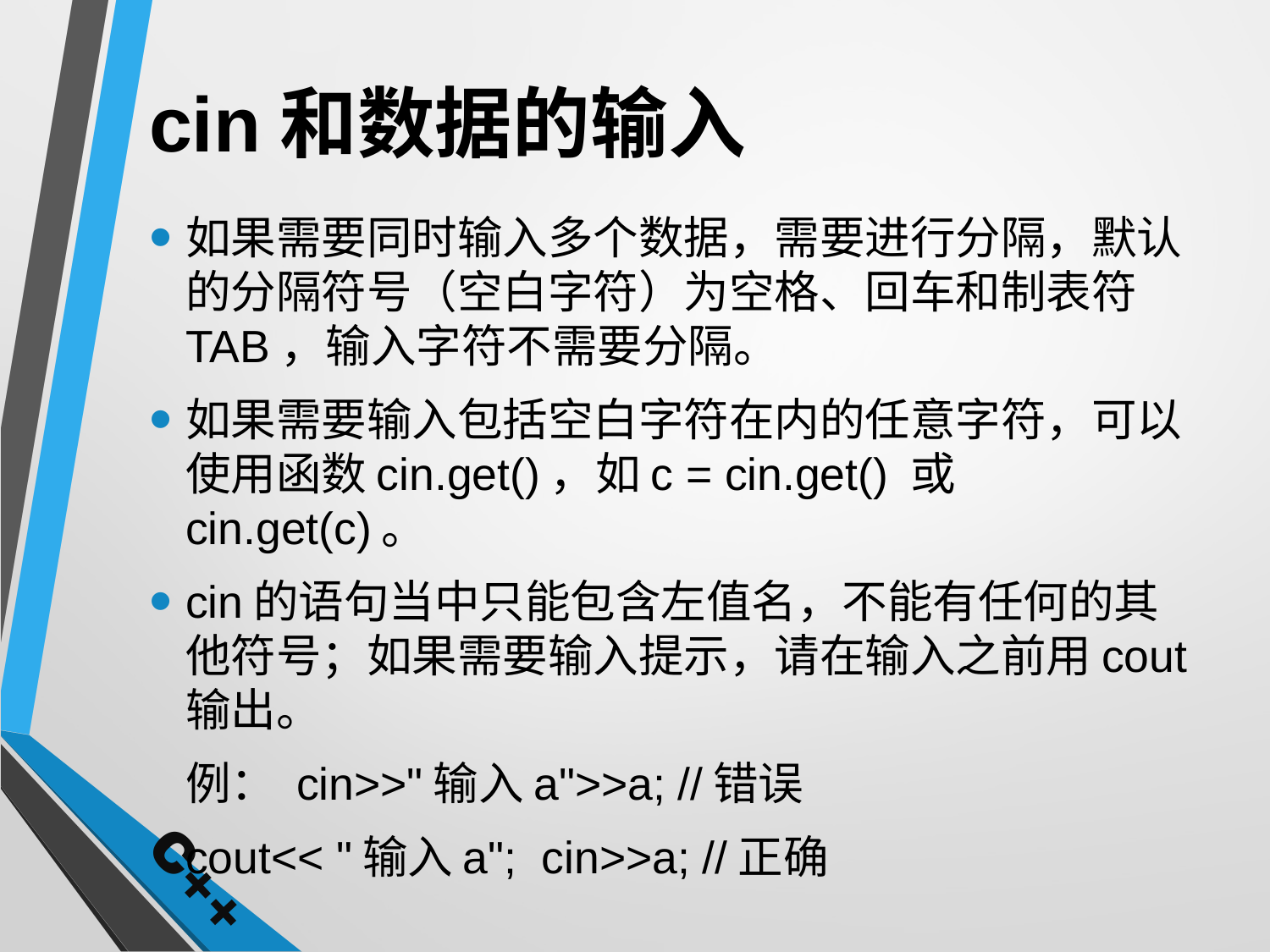

# cin和数据的输入
如果需要同时输入多个数据，需要进行分隔，默认的分隔符号（空白字符）为空格、回车和制表符TAB，输入字符不需要分隔。
如果需要输入包括空白字符在内的任意字符，可以使用函数cin.get()，如c = cin.get() 或cin.get(c)。
cin的语句当中只能包含左值名，不能有任何的其他符号；如果需要输入提示，请在输入之前用cout输出。
	例： cin>>"输入a">>a; //错误
			cout<< "输入a";  cin>>a; //正确